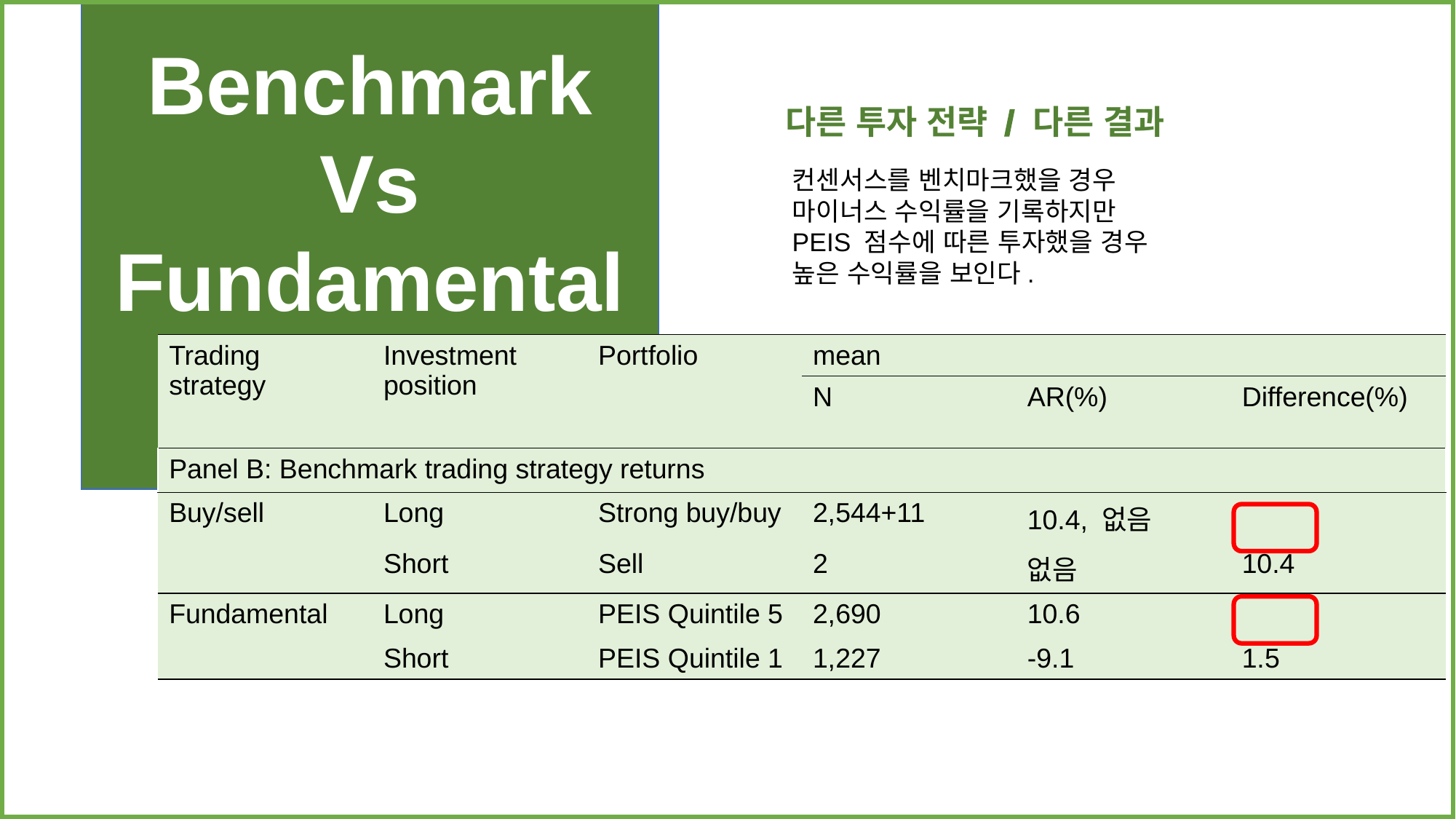

Benchmark
Vs Fundamental
다른 투자 전략 / 다른 결과
컨센서스를 벤치마크했을 경우
마이너스 수익률을 기록하지만
PEIS 점수에 따른 투자했을 경우
높은 수익률을 보인다.
| Trading strategy | Investment position | Portfolio | mean |  |  |
| --- | --- | --- | --- | --- | --- |
|  |  |  | N | AR(%) | Difference(%) |
| Panel B: Benchmark trading strategy returns |  |  |  |  |  |
| Buy/sell | Long | Strong buy/buy | 2,544+11 | 10.4, 없음 |  |
|  | Short | Sell | 2 | 없음 | 10.4 |
| Fundamental | Long | PEIS Quintile 5 | 2,690 | 10.6 |  |
|  | Short | PEIS Quintile 1 | 1,227 | -9.1 | 1.5 |